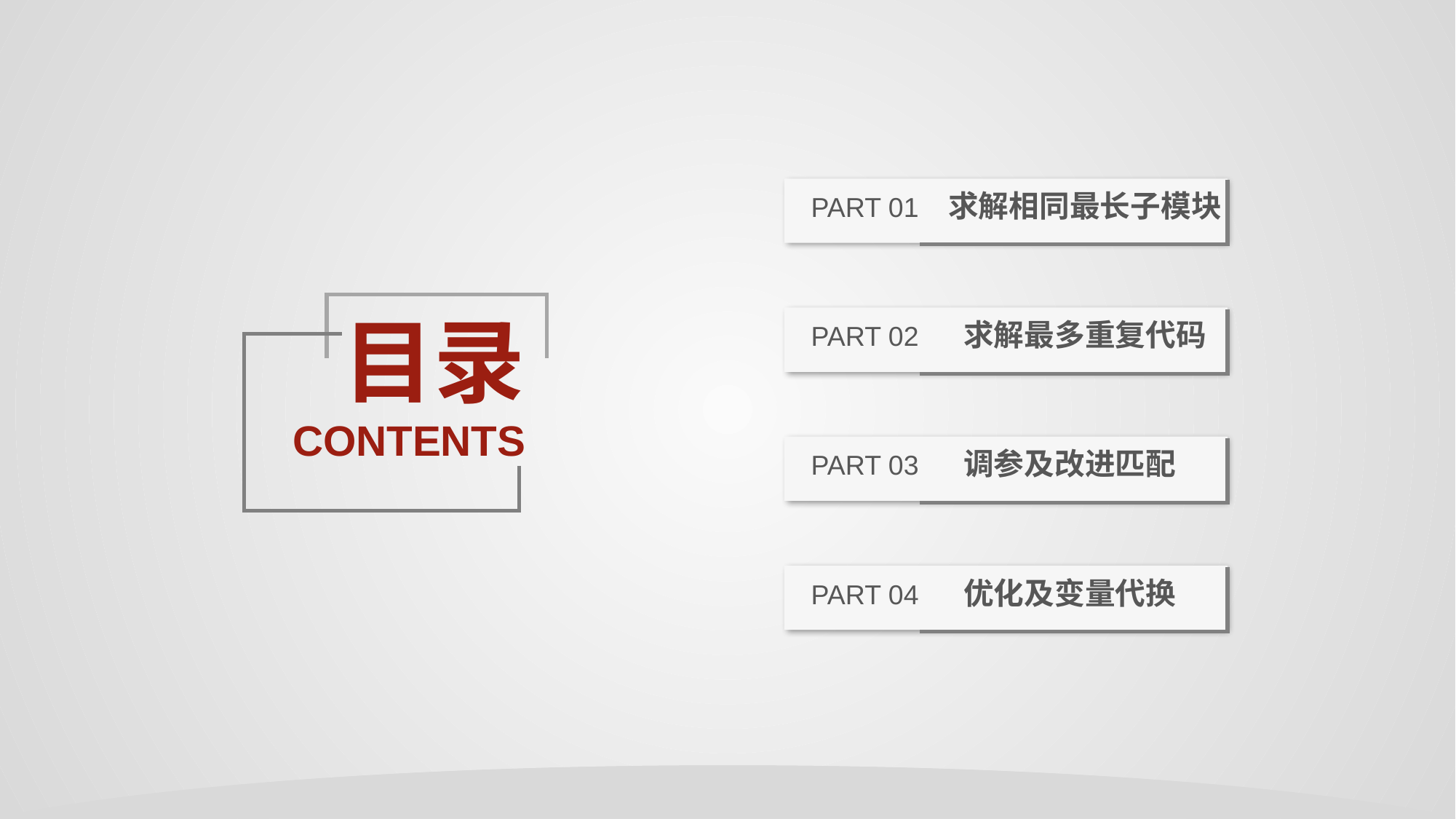

PART 01   求解相同最长子模块

目录
CONTENTS

PART 02     求解最多重复代码

PART 03     调参及改进匹配

PART 04     优化及变量代换